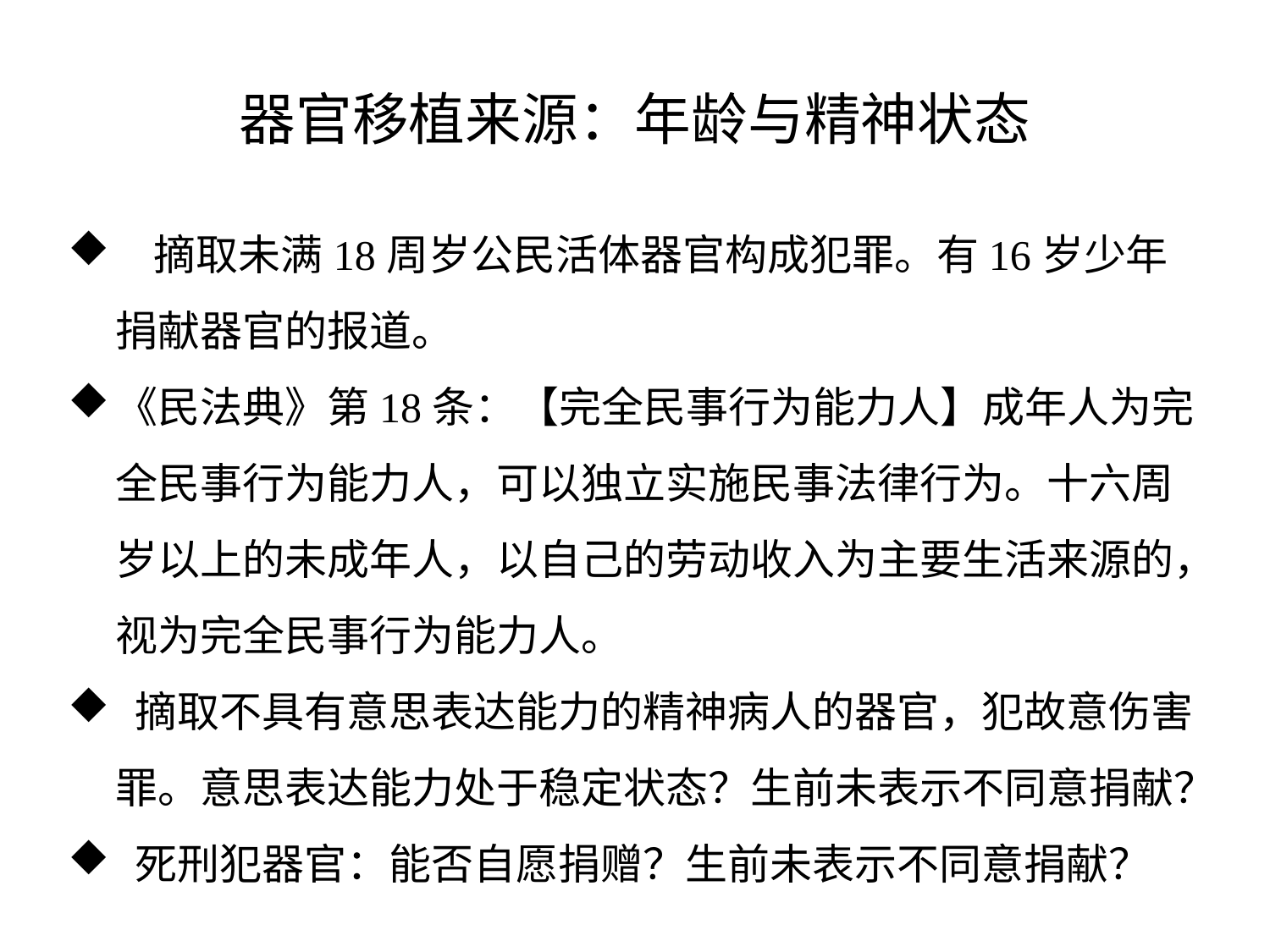

# 器官移植来源：年龄与精神状态
   摘取未满18周岁公民活体器官构成犯罪。有16岁少年捐献器官的报道。
《民法典》第18条：【完全民事行为能力人】成年人为完全民事行为能力人，可以独立实施民事法律行为。十六周岁以上的未成年人，以自己的劳动收入为主要生活来源的，视为完全民事行为能力人。
 摘取不具有意思表达能力的精神病人的器官，犯故意伤害罪。意思表达能力处于稳定状态？生前未表示不同意捐献？
 死刑犯器官：能否自愿捐赠？生前未表示不同意捐献？